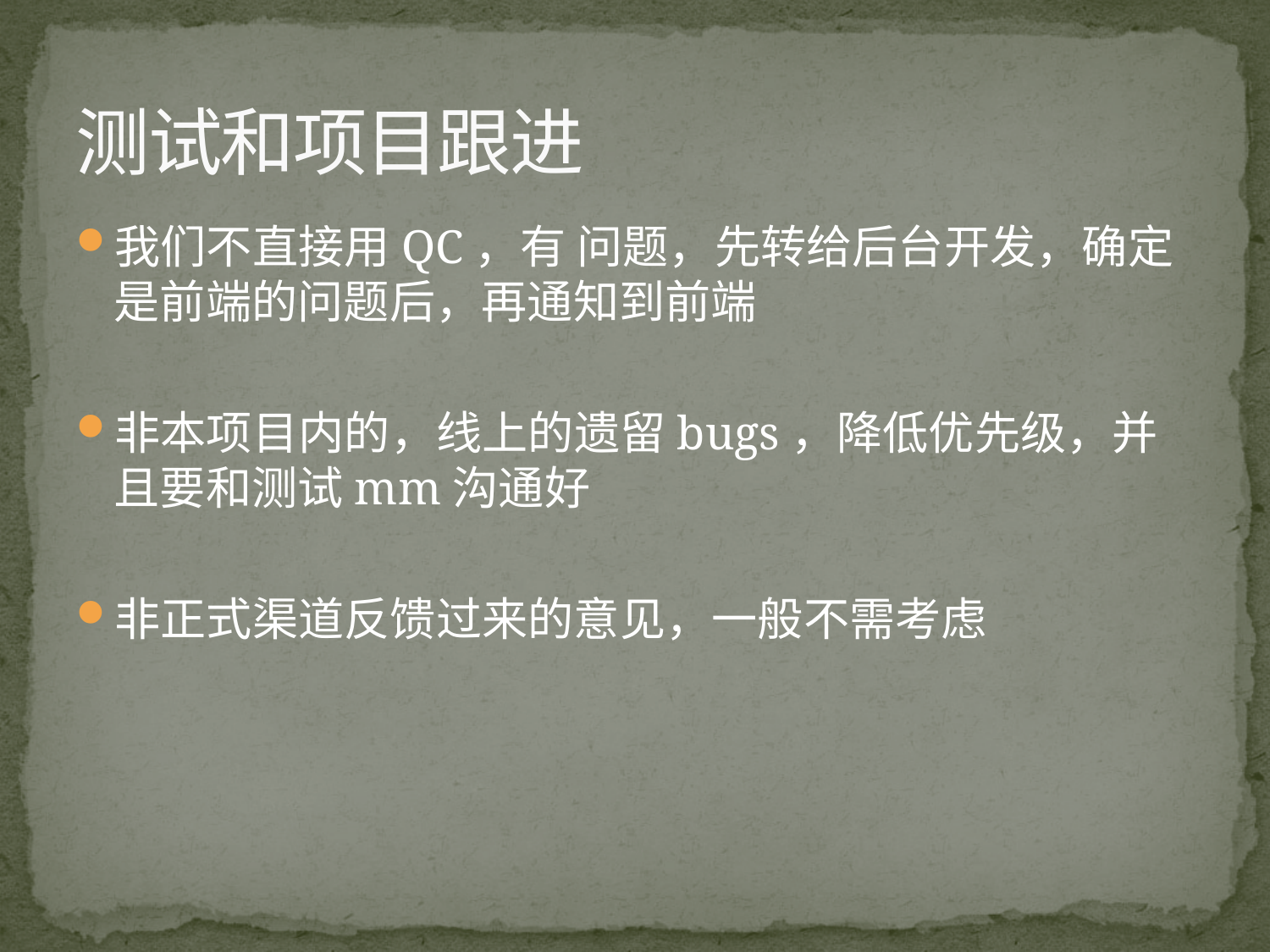

# 测试和项目跟进
我们不直接用QC，有 问题，先转给后台开发，确定是前端的问题后，再通知到前端

非本项目内的，线上的遗留bugs，降低优先级，并且要和测试mm沟通好

非正式渠道反馈过来的意见，一般不需考虑